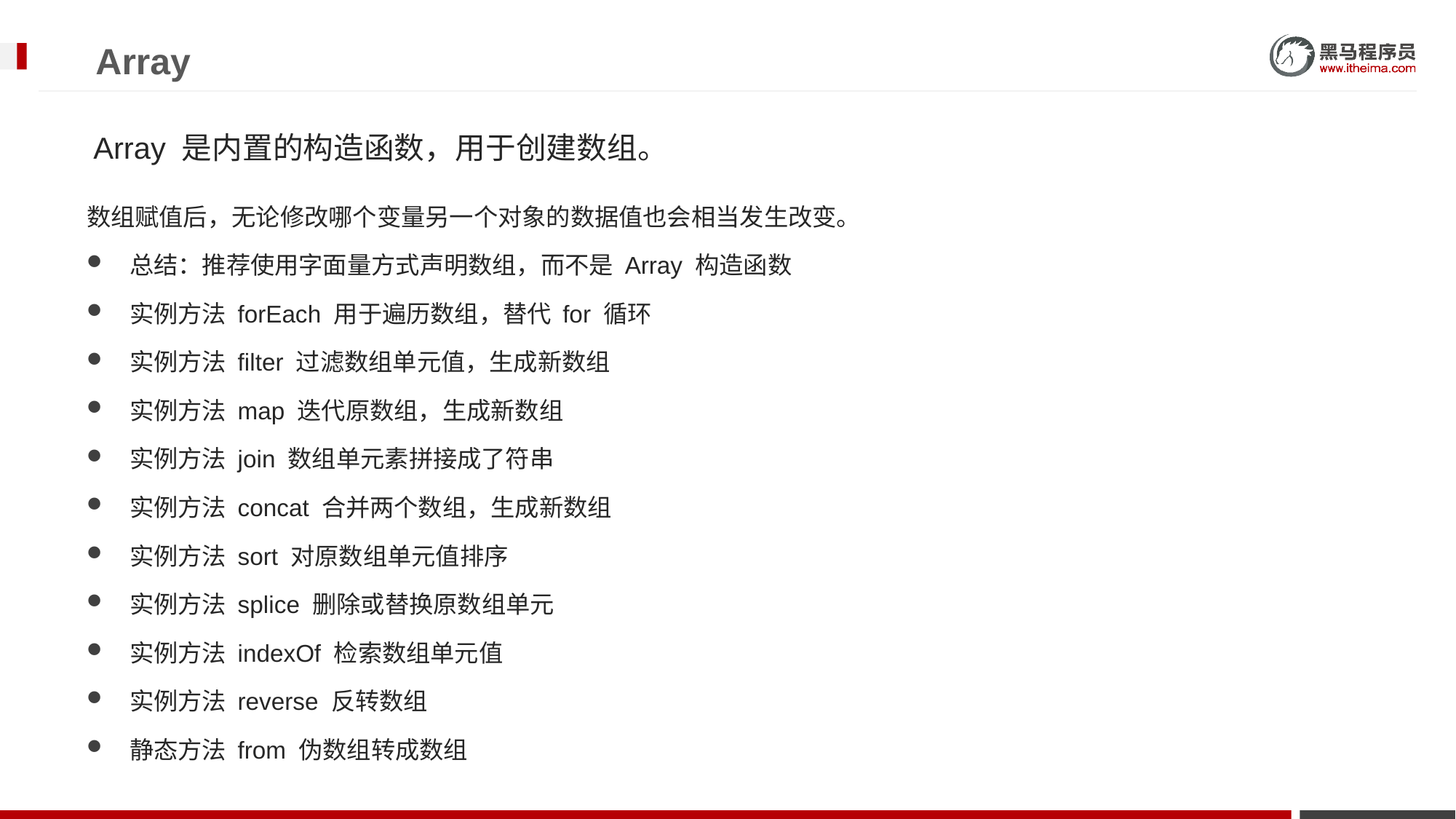

# Array
Array 是内置的构造函数，用于创建数组。
数组赋值后，无论修改哪个变量另一个对象的数据值也会相当发生改变。
总结：推荐使用字面量方式声明数组，而不是 Array 构造函数
实例方法 forEach 用于遍历数组，替代 for 循环
实例方法 filter 过滤数组单元值，生成新数组
实例方法 map 迭代原数组，生成新数组
实例方法 join 数组单元素拼接成了符串
实例方法 concat 合并两个数组，生成新数组
实例方法 sort 对原数组单元值排序
实例方法 splice 删除或替换原数组单元
实例方法 indexOf 检索数组单元值
实例方法 reverse 反转数组
静态方法 from 伪数组转成数组